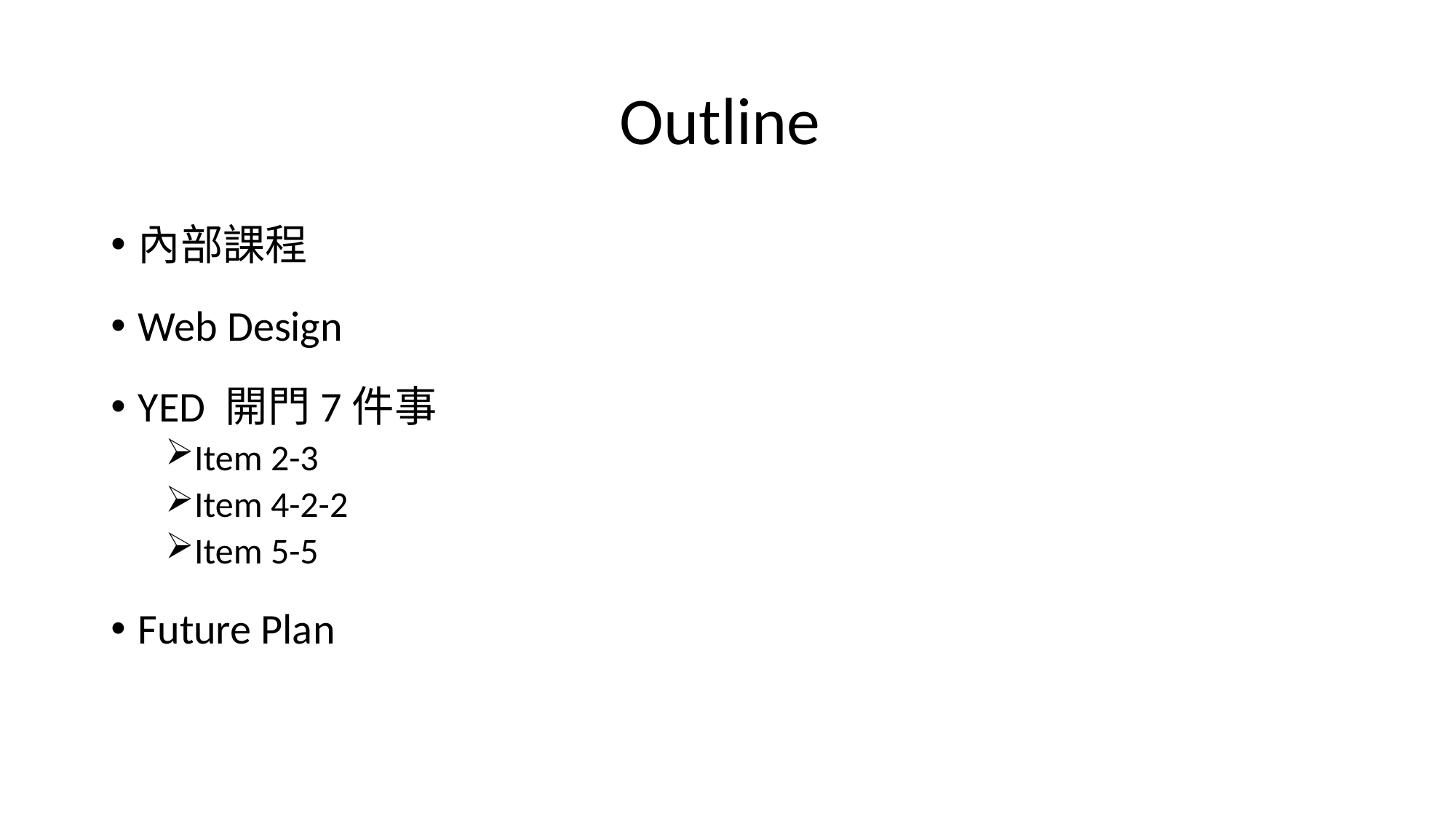

# Outline
內部課程

Web Design

YED 開門7件事
Item 2-3
Item 4-2-2
Item 5-5

Future Plan